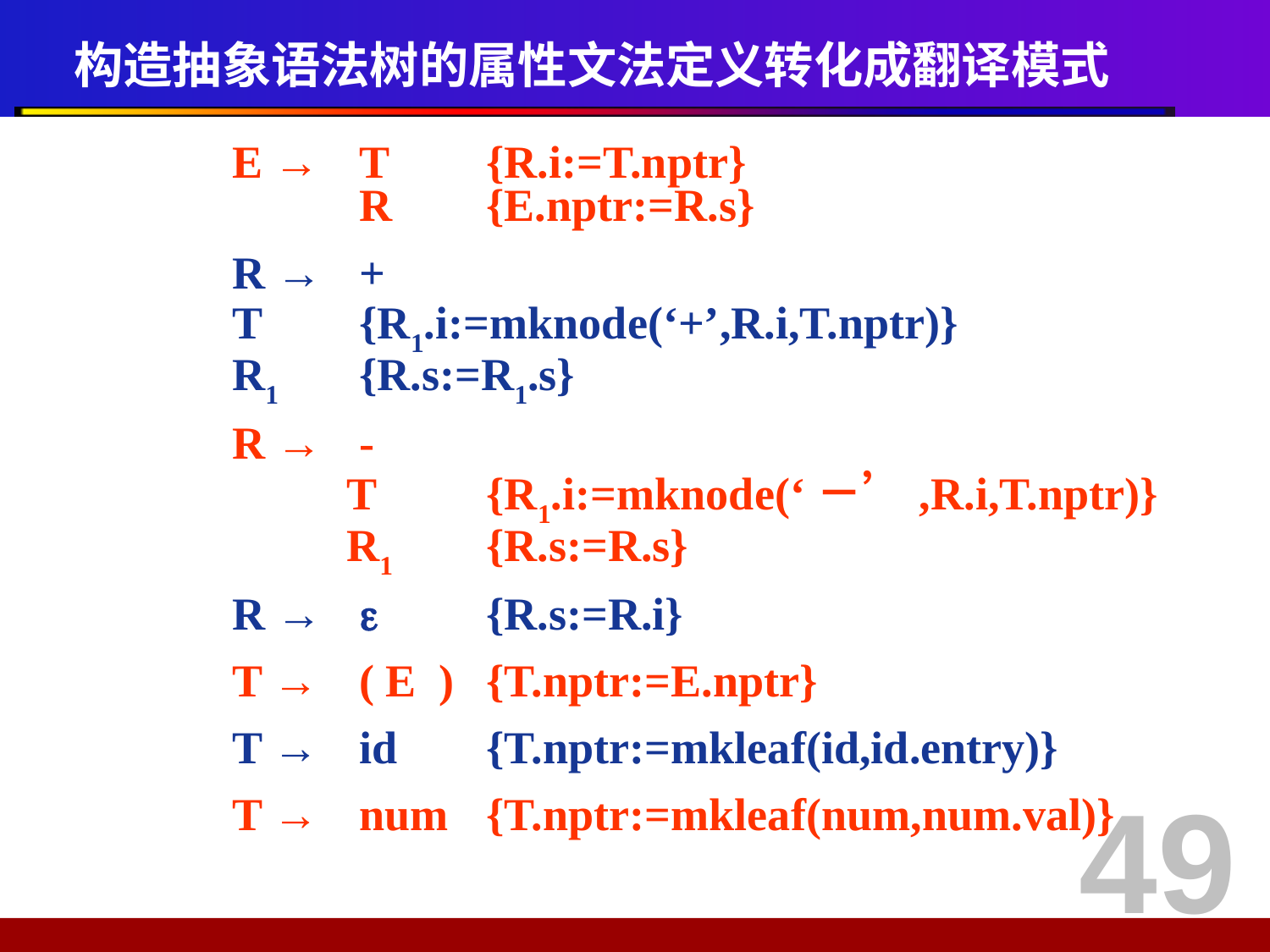

# 构造抽象语法树的属性文法定义转化成翻译模式
		E →	T	{R.i:=T.nptr}
           		R	{E.nptr:=R.s}
		R →	+
	       	T	{R1.i:=mknode(‘+’,R.i,T.nptr)}
	       	R1	{R.s:=R1.s}
		R →	-
	      	          T	{R1.i:=mknode(‘－’,R.i,T.nptr)}
	      	          R1	{R.s:=R.s}
		R →	ε	{R.s:=R.i}
		T →	( E  )	{T.nptr:=E.nptr}
		T →	id	{T.nptr:=mkleaf(id,id.entry)}
		T →	num	{T.nptr:=mkleaf(num,num.val)}
49